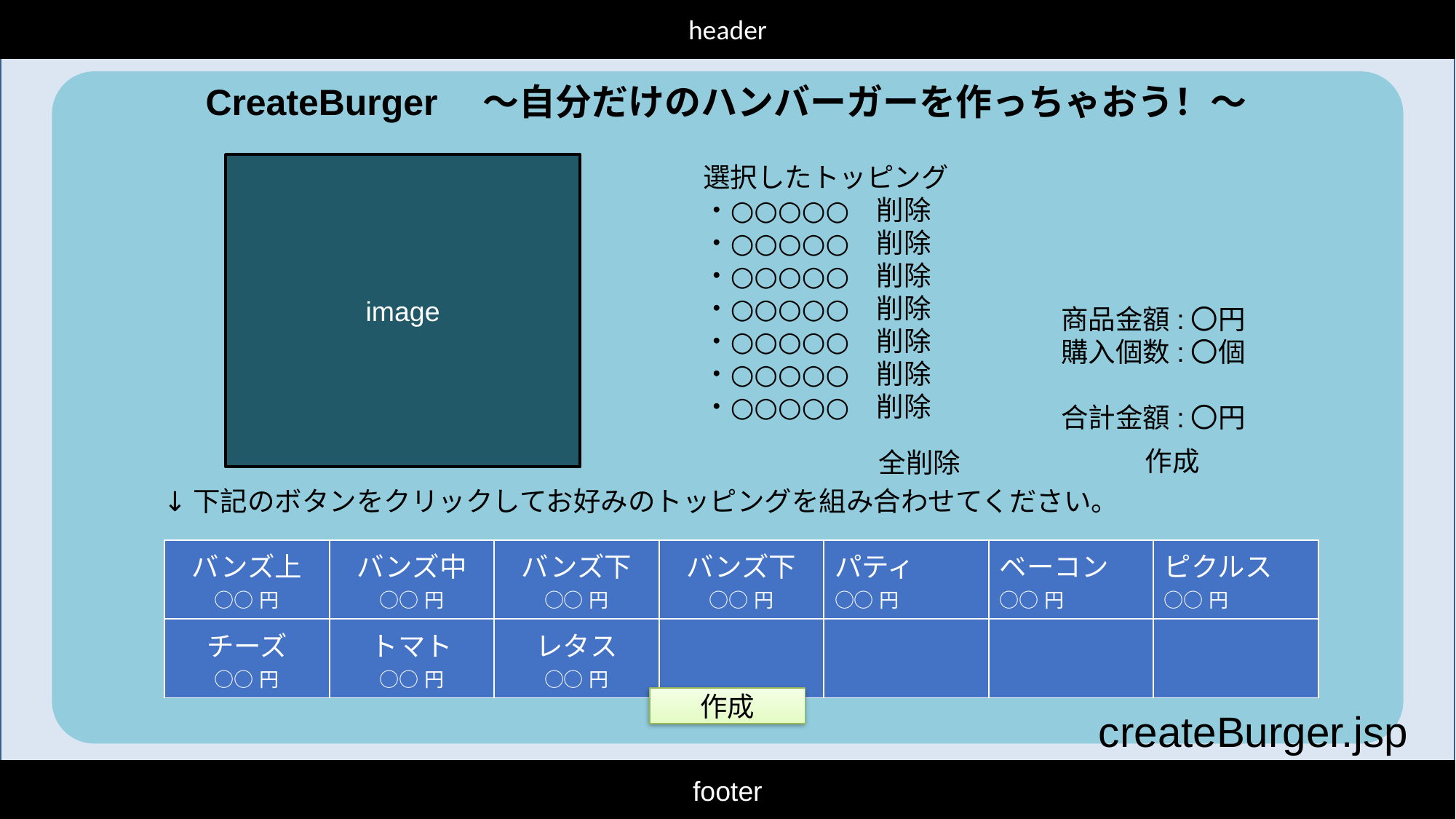

header

CreateBurger　～自分だけのハンバーガーを作っちゃおう！～
image
選択したトッピング
・○○○○○　削除
・○○○○○　削除
・○○○○○　削除
・○○○○○　削除
・○○○○○　削除
・○○○○○　削除
・○○○○○　削除
商品金額:〇円
購入個数:〇個

合計金額:〇円
作成
全削除
↓下記のボタンをクリックしてお好みのトッピングを組み合わせてください。
| バンズ上 ○○円 | バンズ中 ○○円 | バンズ下 ○○円 | バンズ下 ○○円 | パティ ○○円 | ベーコン ○○円 | ピクルス ○○円 |
| --- | --- | --- | --- | --- | --- | --- |
| チーズ ○○円 | トマト ○○円 | レタス ○○円 |  |  |  |  |
作成
createBurger.jsp
footer